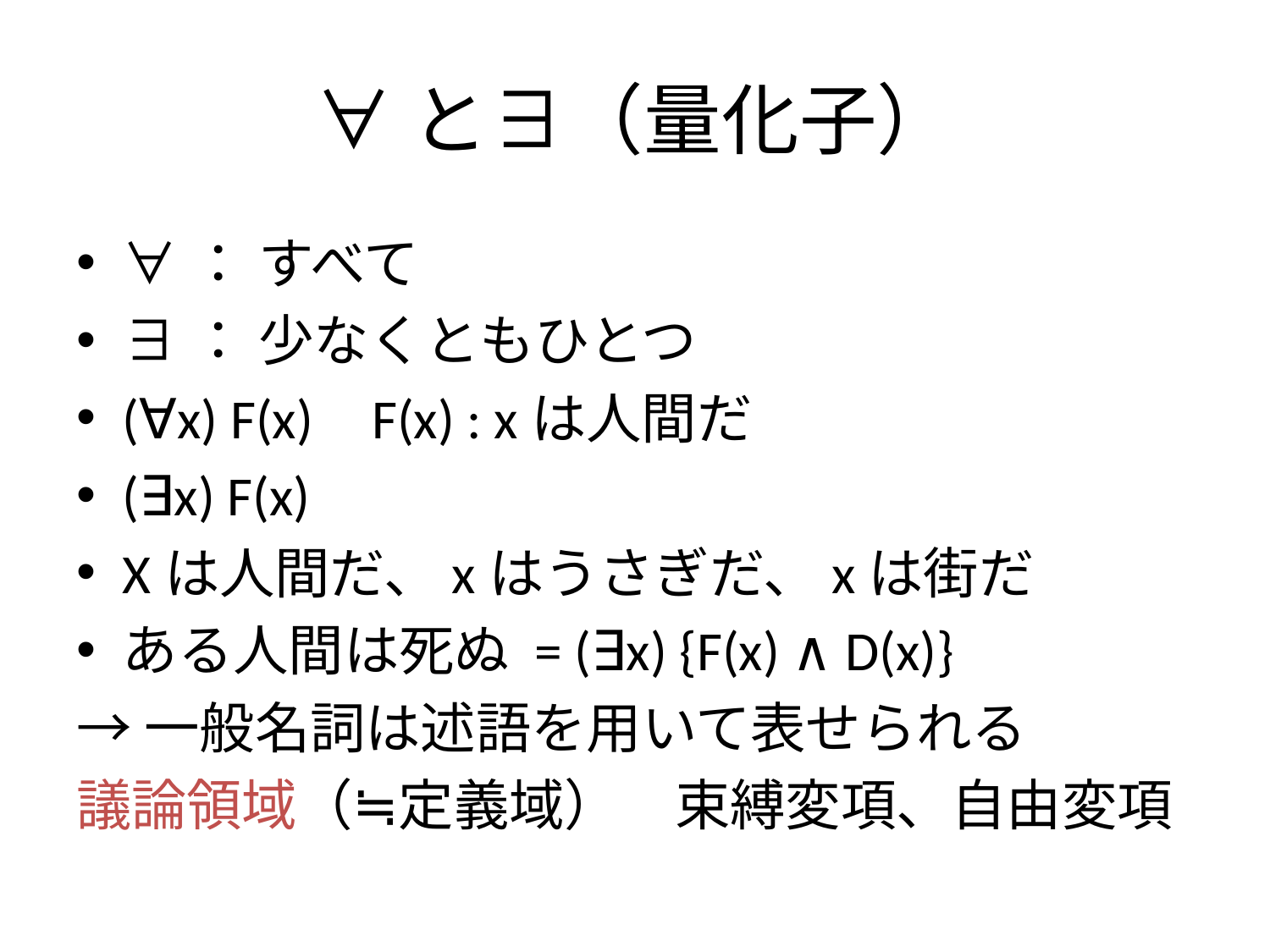

# ∀と∃（量化子）
∀： すべて
∃： 少なくともひとつ
(∀x) F(x)  	F(x) : xは人間だ
(∃x) F(x)
Xは人間だ、xはうさぎだ、xは街だ
ある人間は死ぬ = (∃x) {F(x) ∧ D(x)}
→一般名詞は述語を用いて表せられる
議論領域（≒定義域）　束縛変項、自由変項